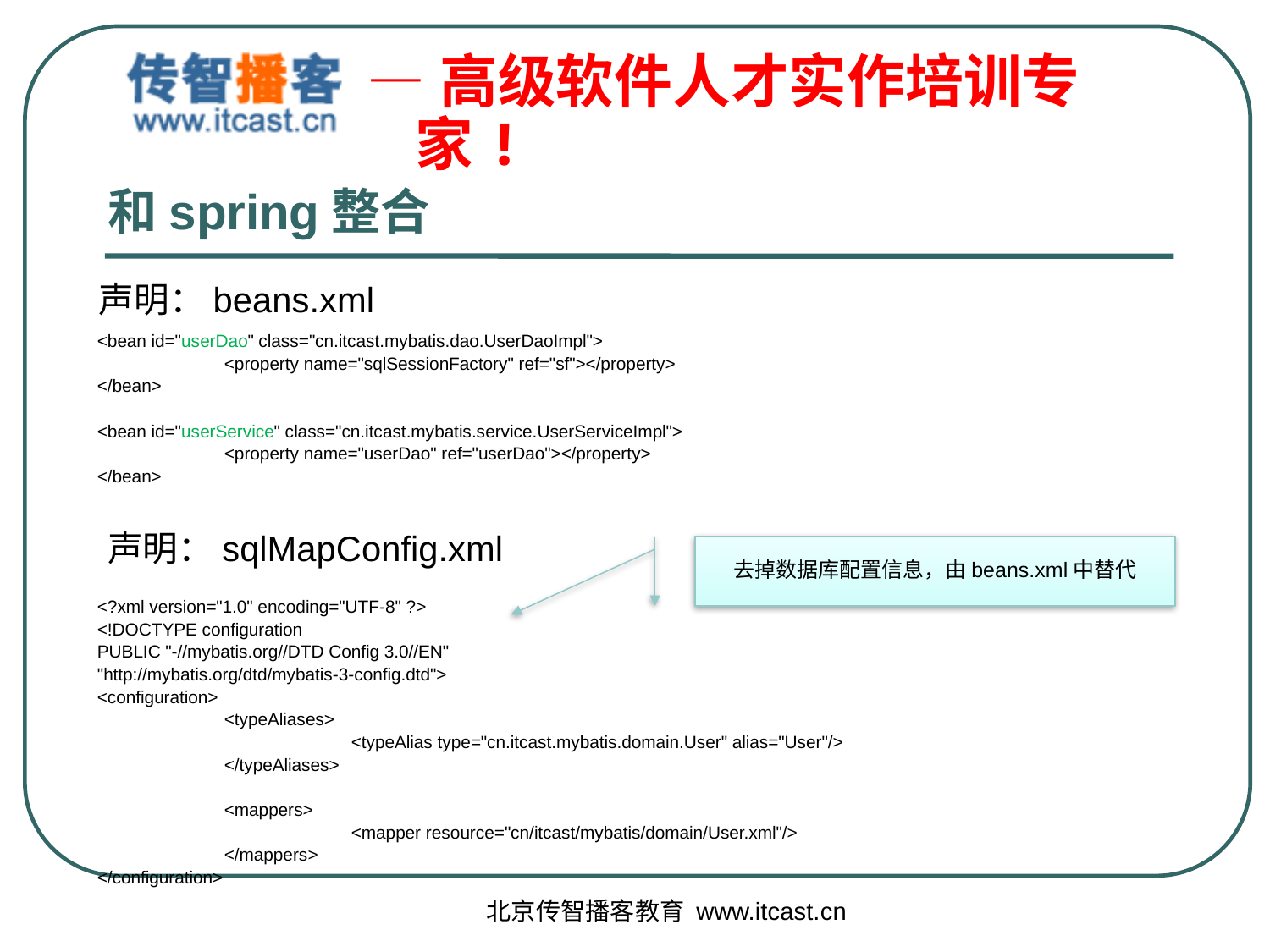

# 和spring整合
声明：beans.xml
<bean id="userDao" class="cn.itcast.mybatis.dao.UserDaoImpl">
	<property name="sqlSessionFactory" ref="sf"></property>
</bean>

<bean id="userService" class="cn.itcast.mybatis.service.UserServiceImpl">
	<property name="userDao" ref="userDao"></property>
</bean>
声明：sqlMapConfig.xml
去掉数据库配置信息，由beans.xml中替代
<?xml version="1.0" encoding="UTF-8" ?>
<!DOCTYPE configuration
PUBLIC "-//mybatis.org//DTD Config 3.0//EN"
"http://mybatis.org/dtd/mybatis-3-config.dtd">
<configuration>
	<typeAliases>
		<typeAlias type="cn.itcast.mybatis.domain.User" alias="User"/>
	</typeAliases>

	<mappers>
		<mapper resource="cn/itcast/mybatis/domain/User.xml"/>
	</mappers>
</configuration>
北京传智播客教育 www.itcast.cn